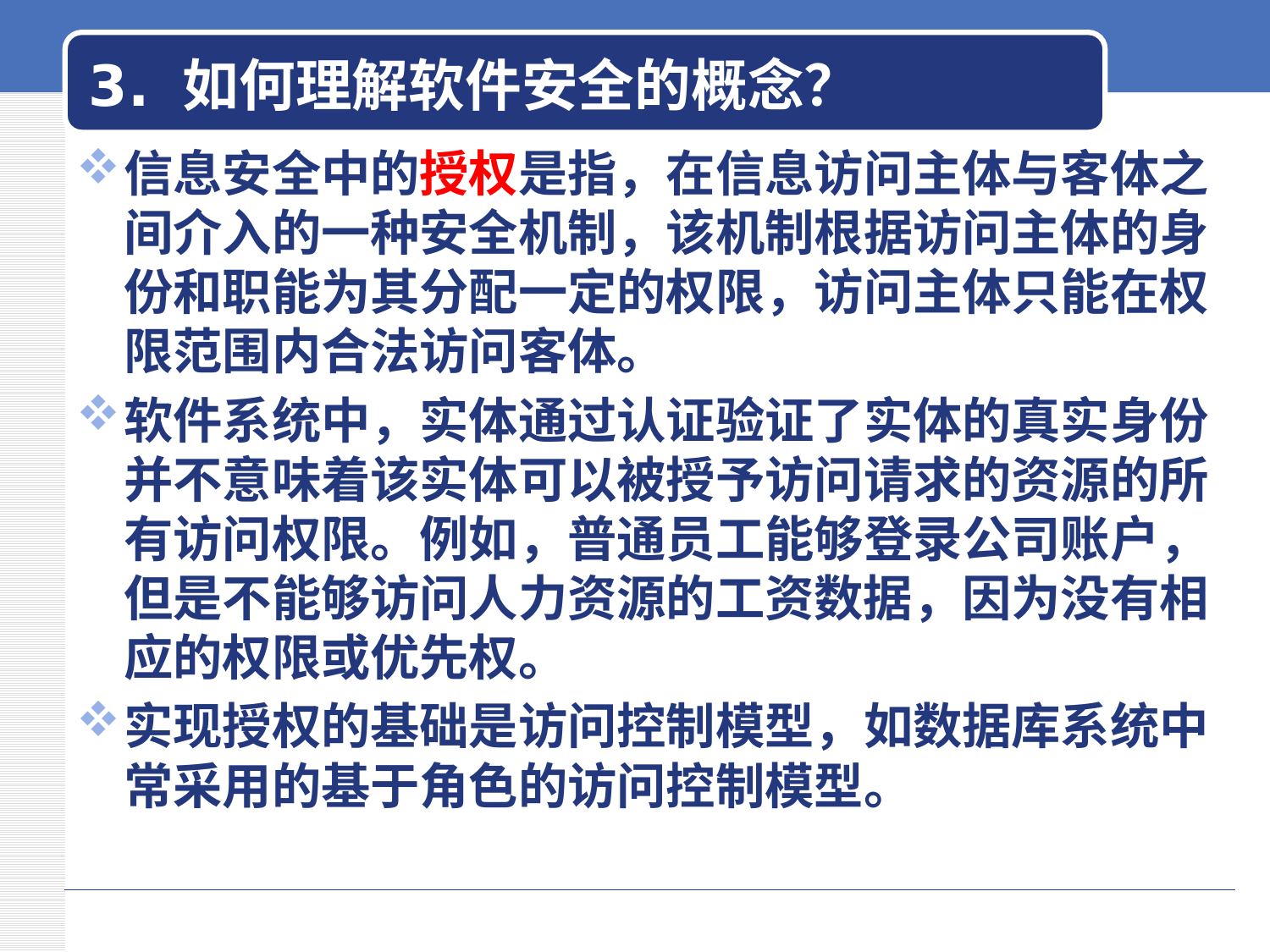

# 3. 如何理解软件安全的概念？
信息安全中的授权是指，在信息访问主体与客体之间介入的一种安全机制，该机制根据访问主体的身份和职能为其分配一定的权限，访问主体只能在权限范围内合法访问客体。
软件系统中，实体通过认证验证了实体的真实身份并不意味着该实体可以被授予访问请求的资源的所有访问权限。例如，普通员工能够登录公司账户，但是不能够访问人力资源的工资数据，因为没有相应的权限或优先权。
实现授权的基础是访问控制模型，如数据库系统中常采用的基于角色的访问控制模型。